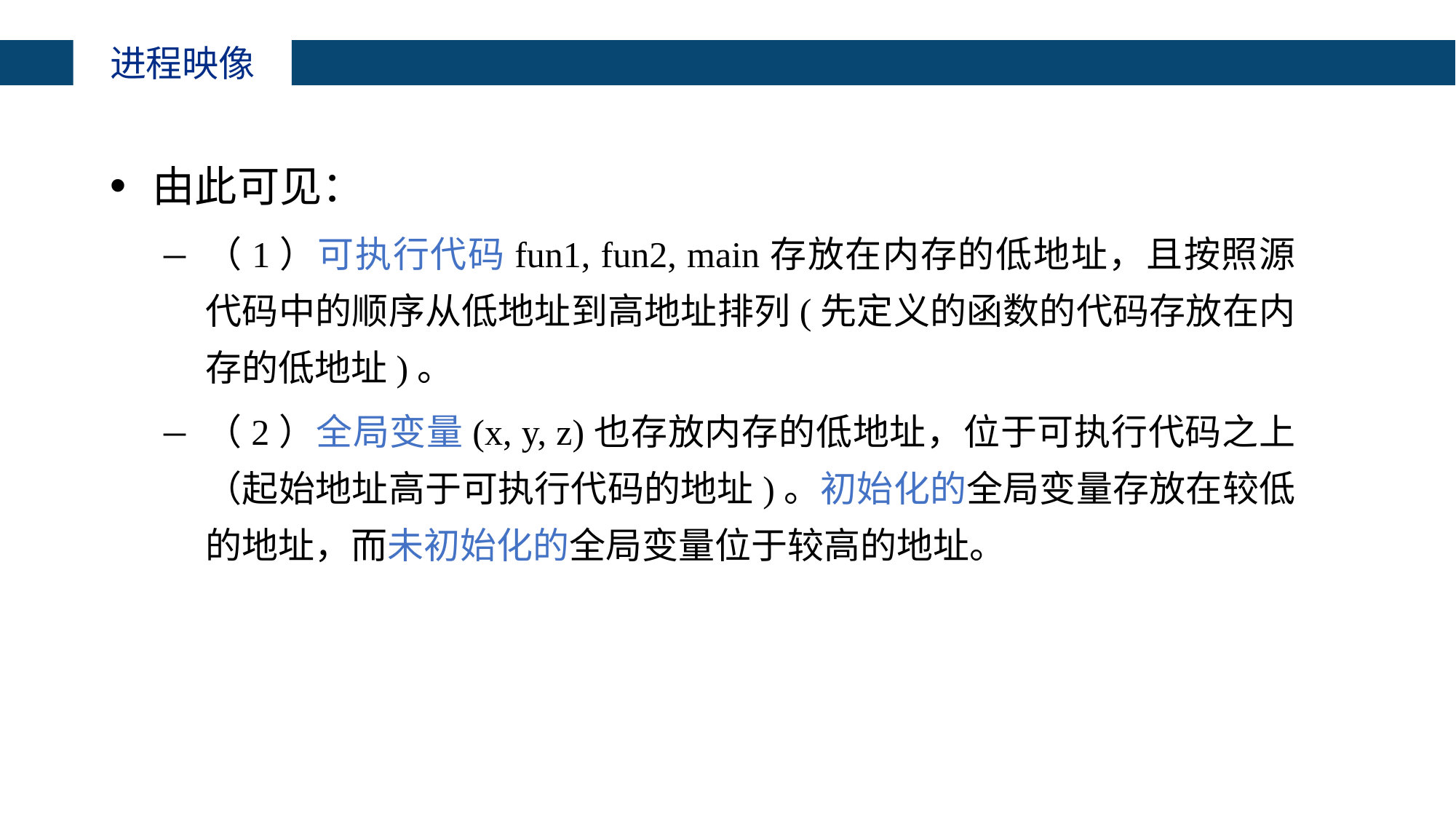

进程映像

由此可见：
（1）可执行代码fun1, fun2, main存放在内存的低地址，且按照源代码中的顺序从低地址到高地址排列(先定义的函数的代码存放在内存的低地址)。
（2）全局变量(x, y, z)也存放内存的低地址，位于可执行代码之上（起始地址高于可执行代码的地址)。初始化的全局变量存放在较低的地址，而未初始化的全局变量位于较高的地址。